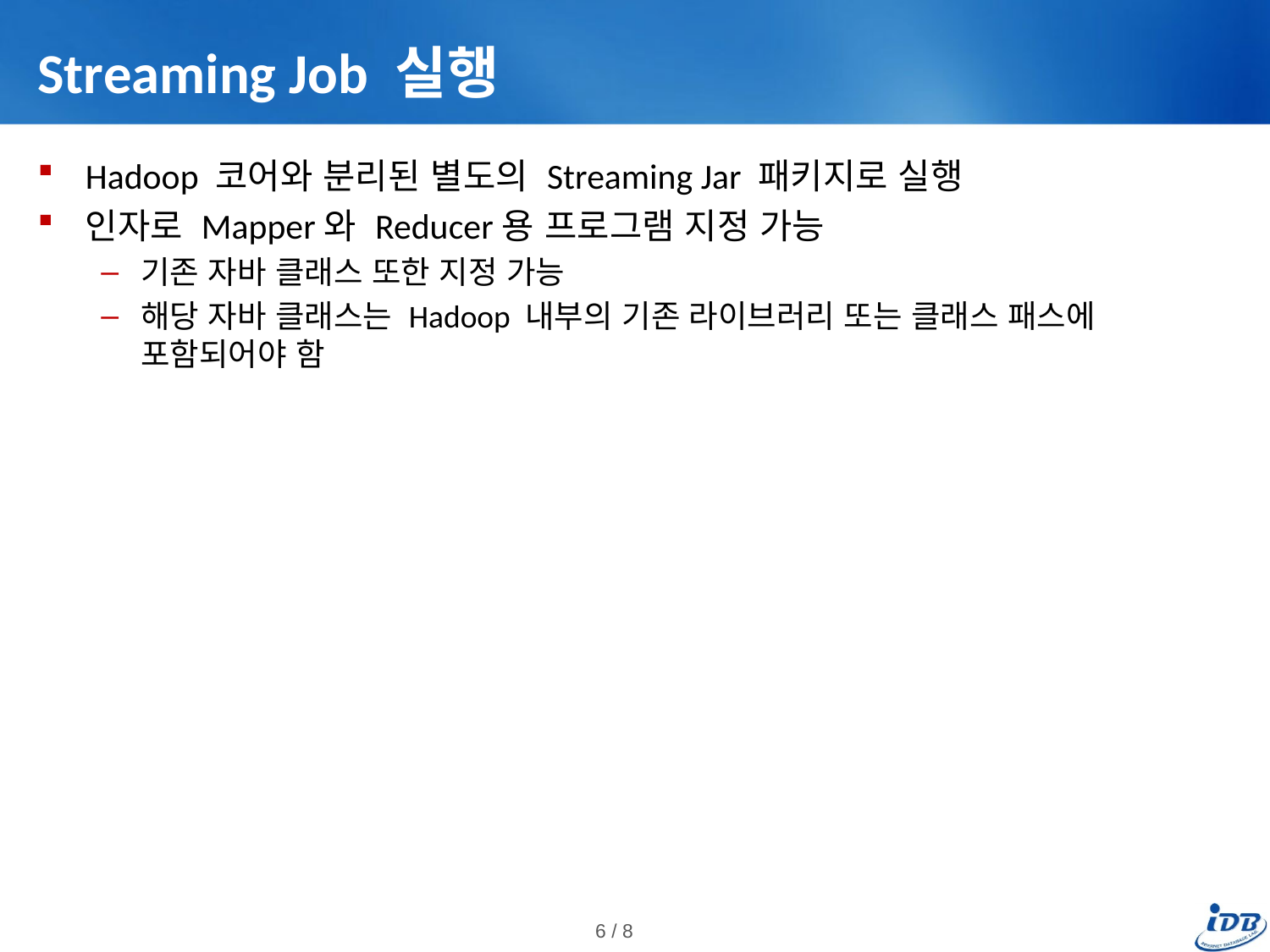

# Streaming Job 실행
Hadoop 코어와 분리된 별도의 Streaming Jar 패키지로 실행
인자로 Mapper와 Reducer용 프로그램 지정 가능
기존 자바 클래스 또한 지정 가능
해당 자바 클래스는 Hadoop 내부의 기존 라이브러리 또는 클래스 패스에 포함되어야 함